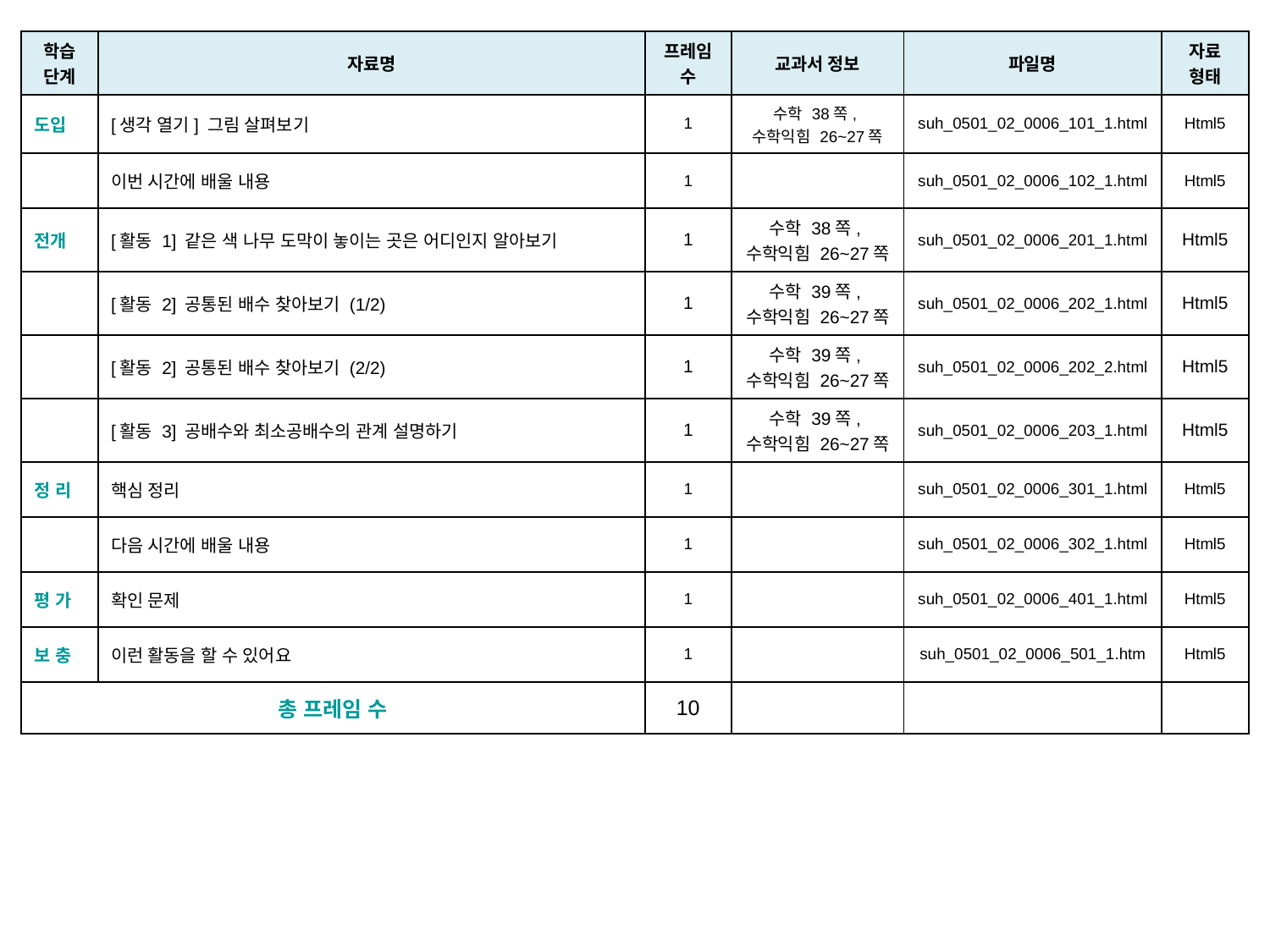

| 학습 단계 | 자료명 | 프레임 수 | 교과서 정보 | 파일명 | 자료 형태 |
| --- | --- | --- | --- | --- | --- |
| 도입 | [생각 열기] 그림 살펴보기 | 1 | 수학 38쪽, 수학익힘 26~27쪽 | suh\_0501\_02\_0006\_101\_1.html | Html5 |
|  | 이번 시간에 배울 내용 | 1 |  | suh\_0501\_02\_0006\_102\_1.html | Html5 |
| 전개 | [활동 1] 같은 색 나무 도막이 놓이는 곳은 어디인지 알아보기 | 1 | 수학 38쪽, 수학익힘 26~27쪽 | suh\_0501\_02\_0006\_201\_1.html | Html5 |
|  | [활동 2] 공통된 배수 찾아보기 (1/2) | 1 | 수학 39쪽, 수학익힘 26~27쪽 | suh\_0501\_02\_0006\_202\_1.html | Html5 |
|  | [활동 2] 공통된 배수 찾아보기 (2/2) | 1 | 수학 39쪽, 수학익힘 26~27쪽 | suh\_0501\_02\_0006\_202\_2.html | Html5 |
|  | [활동 3] 공배수와 최소공배수의 관계 설명하기 | 1 | 수학 39쪽, 수학익힘 26~27쪽 | suh\_0501\_02\_0006\_203\_1.html | Html5 |
| 정 리 | 핵심 정리 | 1 |  | suh\_0501\_02\_0006\_301\_1.html | Html5 |
|  | 다음 시간에 배울 내용 | 1 |  | suh\_0501\_02\_0006\_302\_1.html | Html5 |
| 평 가 | 확인 문제 | 1 |  | suh\_0501\_02\_0006\_401\_1.html | Html5 |
| 보 충 | 이런 활동을 할 수 있어요 | 1 |  | suh\_0501\_02\_0006\_501\_1.htm | Html5 |
| 총 프레임 수 |  | 10 |  |  |  |